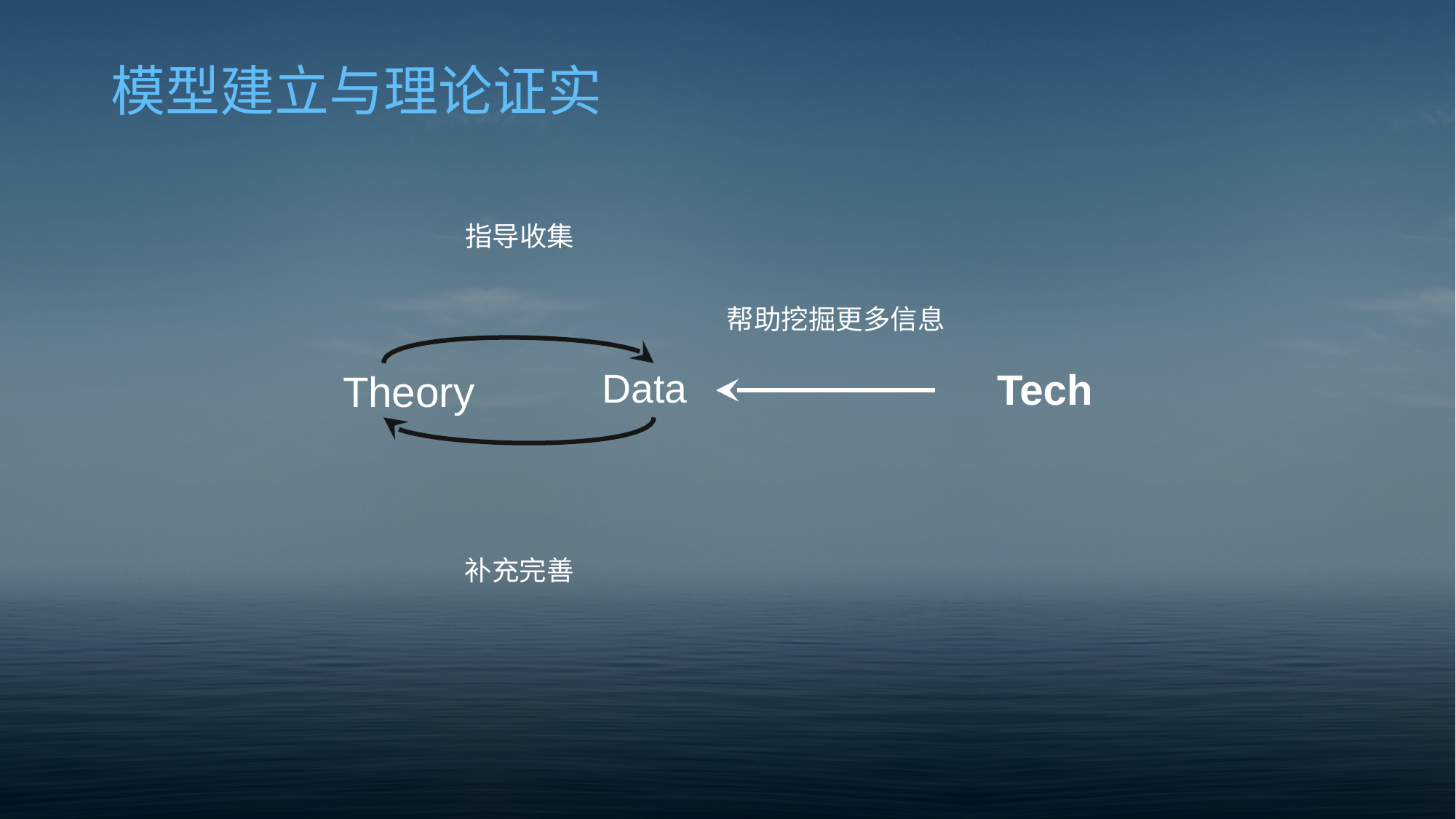

# 模型建立与理论证实
指导收集
帮助挖掘更多信息
Theory
Data
Tech
补充完善